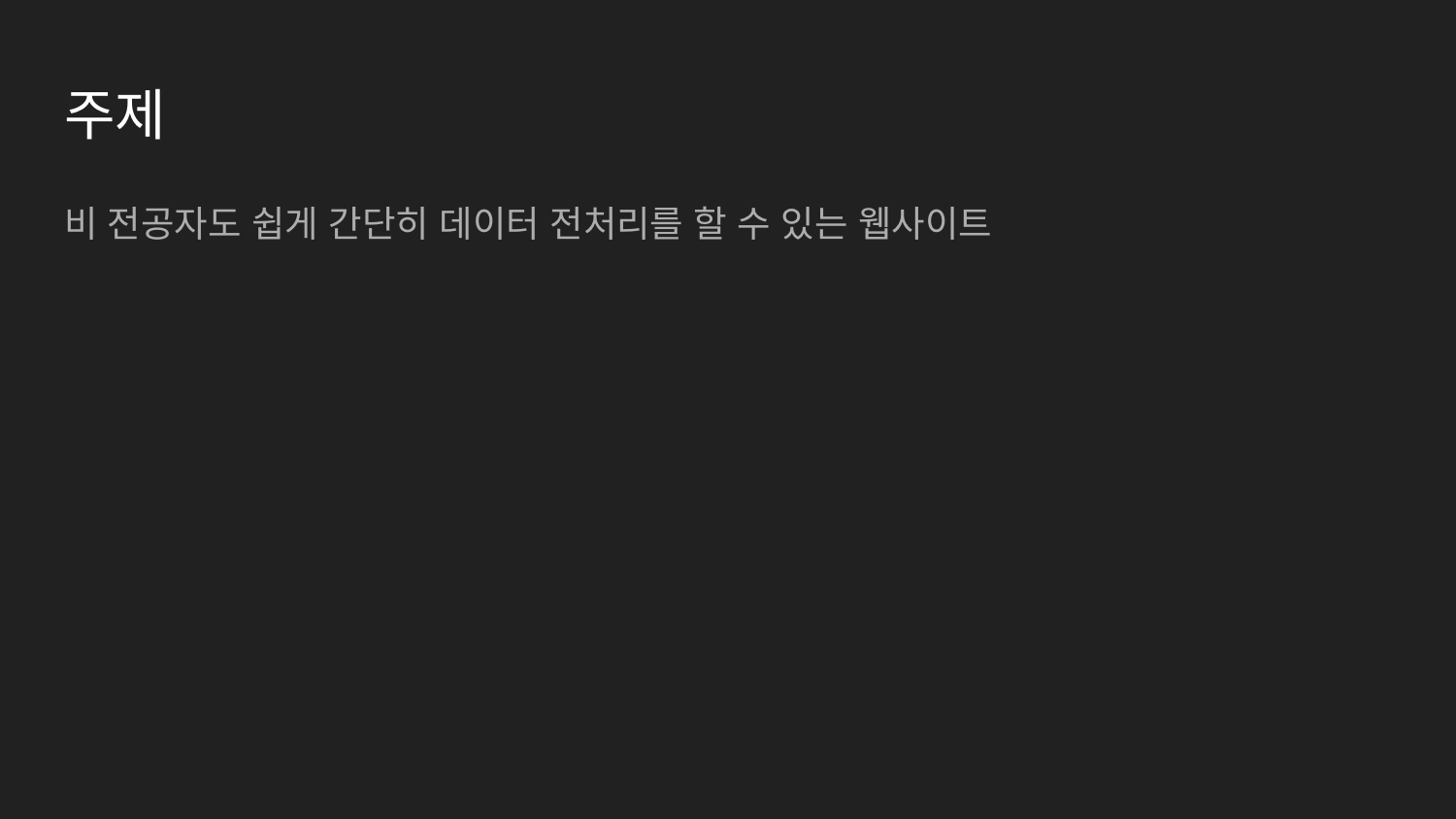

# 주제

비 전공자도 쉽게 간단히 데이터 전처리를 할 수 있는 웹사이트